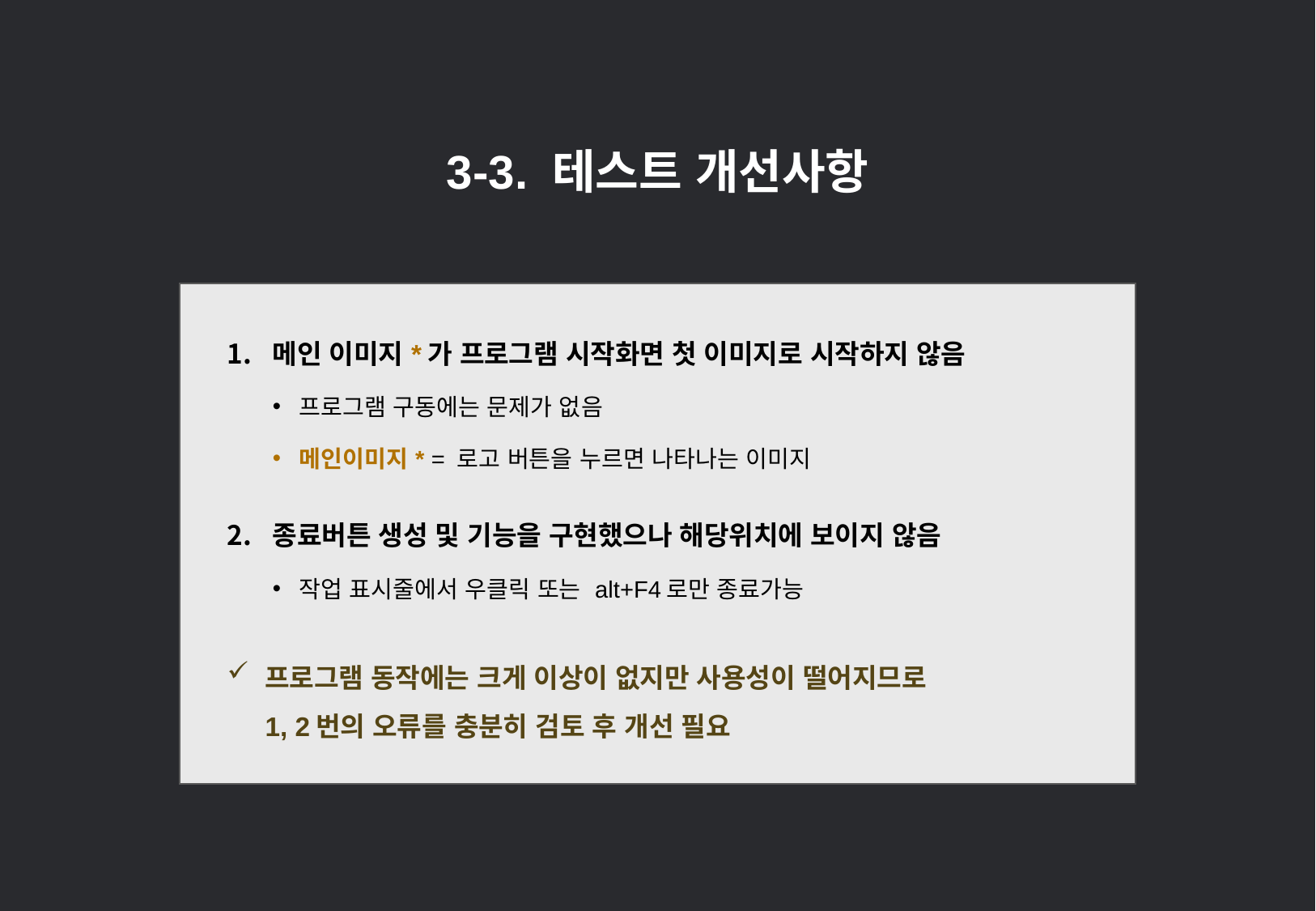

3-3. 테스트 개선사항
| 메인 이미지\*가 프로그램 시작화면 첫 이미지로 시작하지 않음 프로그램 구동에는 문제가 없음 메인이미지\* = 로고 버튼을 누르면 나타나는 이미지 종료버튼 생성 및 기능을 구현했으나 해당위치에 보이지 않음 작업 표시줄에서 우클릭 또는 alt+F4로만 종료가능 프로그램 동작에는 크게 이상이 없지만 사용성이 떨어지므로 1, 2번의 오류를 충분히 검토 후 개선 필요 |
| --- |